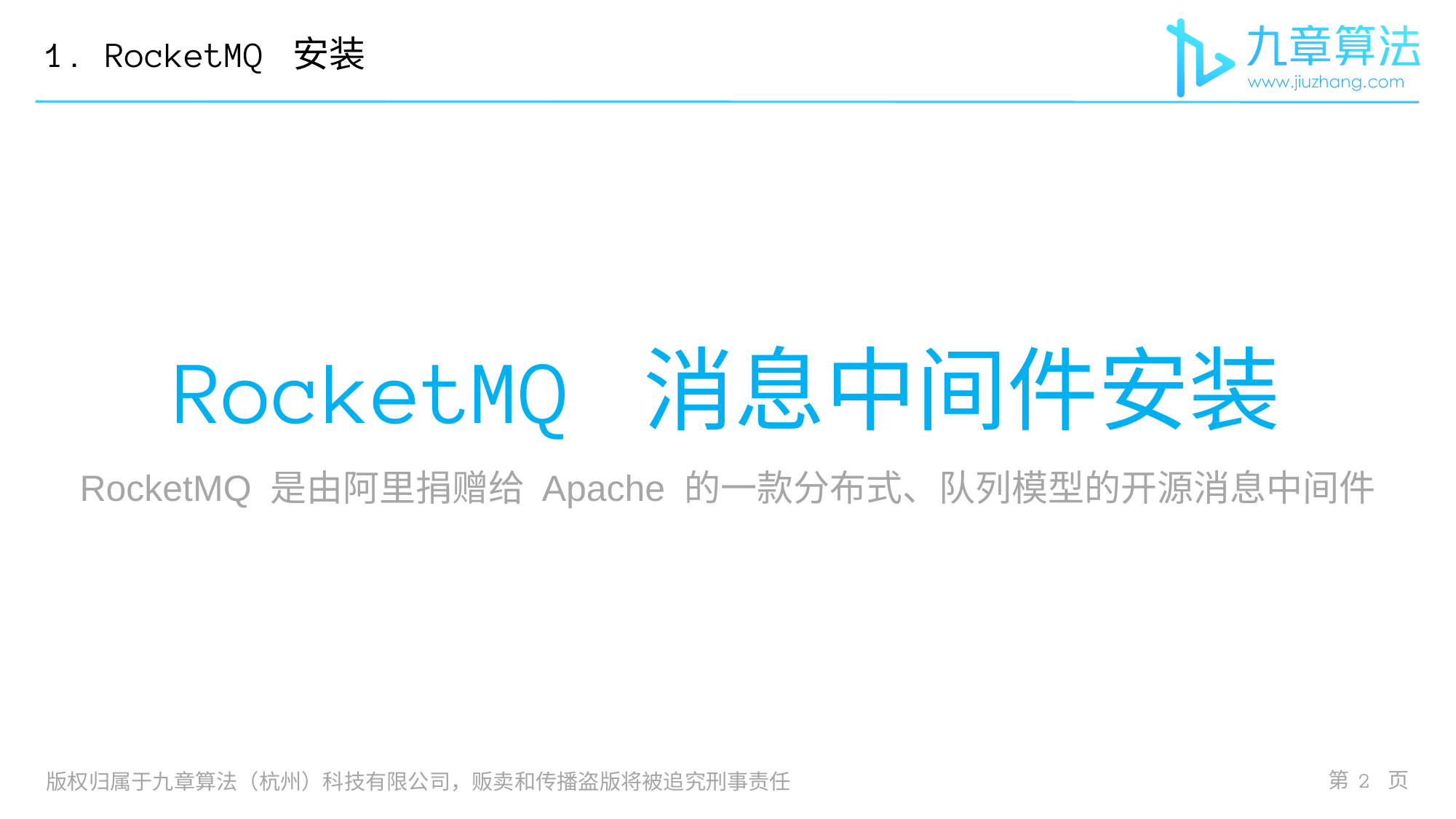

1. RocketMQ 安装
# RocketMQ 消息中间件安装
RocketMQ 是由阿里捐赠给 Apache 的一款分布式、队列模型的开源消息中间件